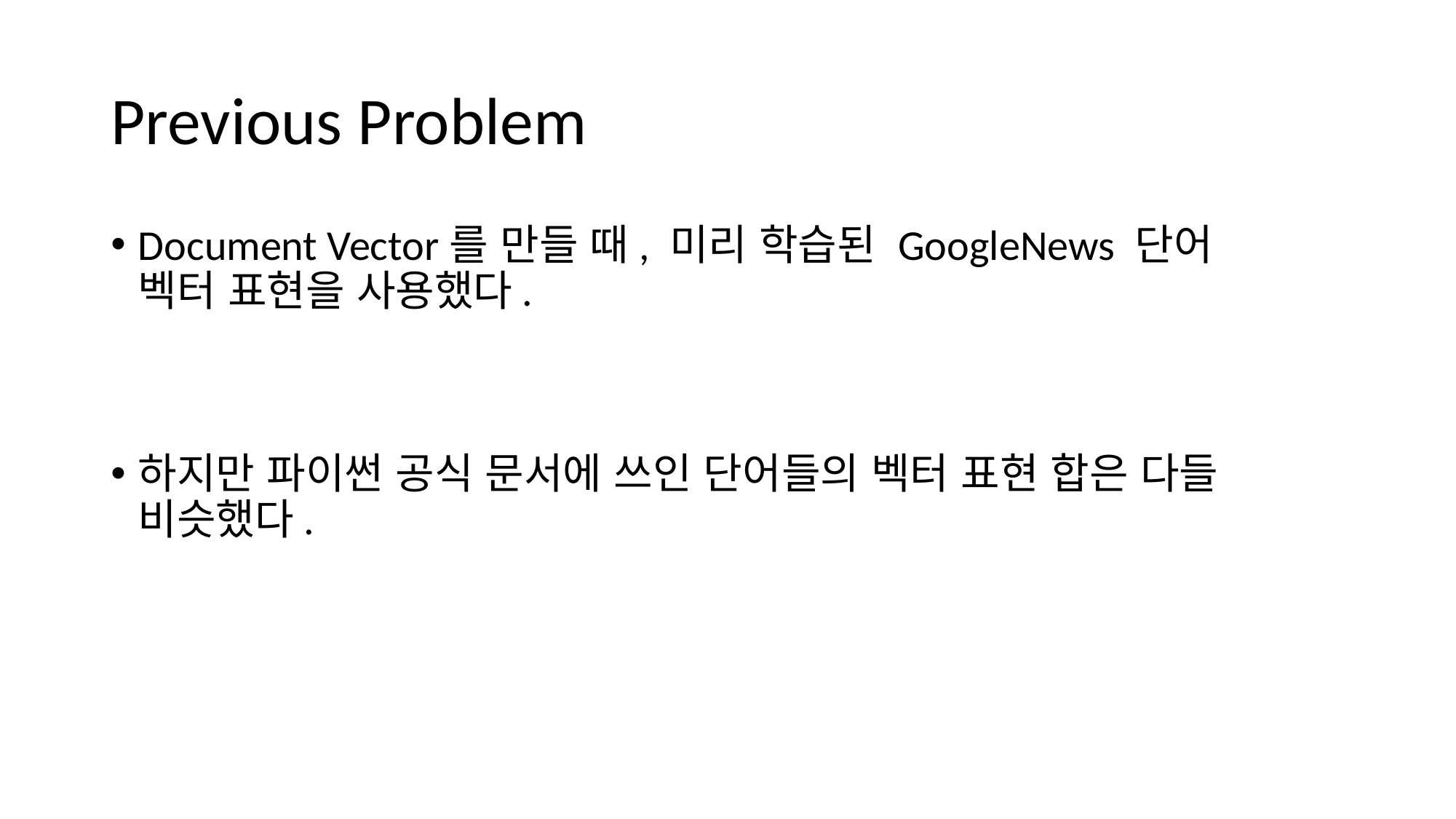

# Previous Problem
Document Vector를 만들 때, 미리 학습된 GoogleNews 단어 벡터 표현을 사용했다.

하지만 파이썬 공식 문서에 쓰인 단어들의 벡터 표현 합은 다들 비슷했다.